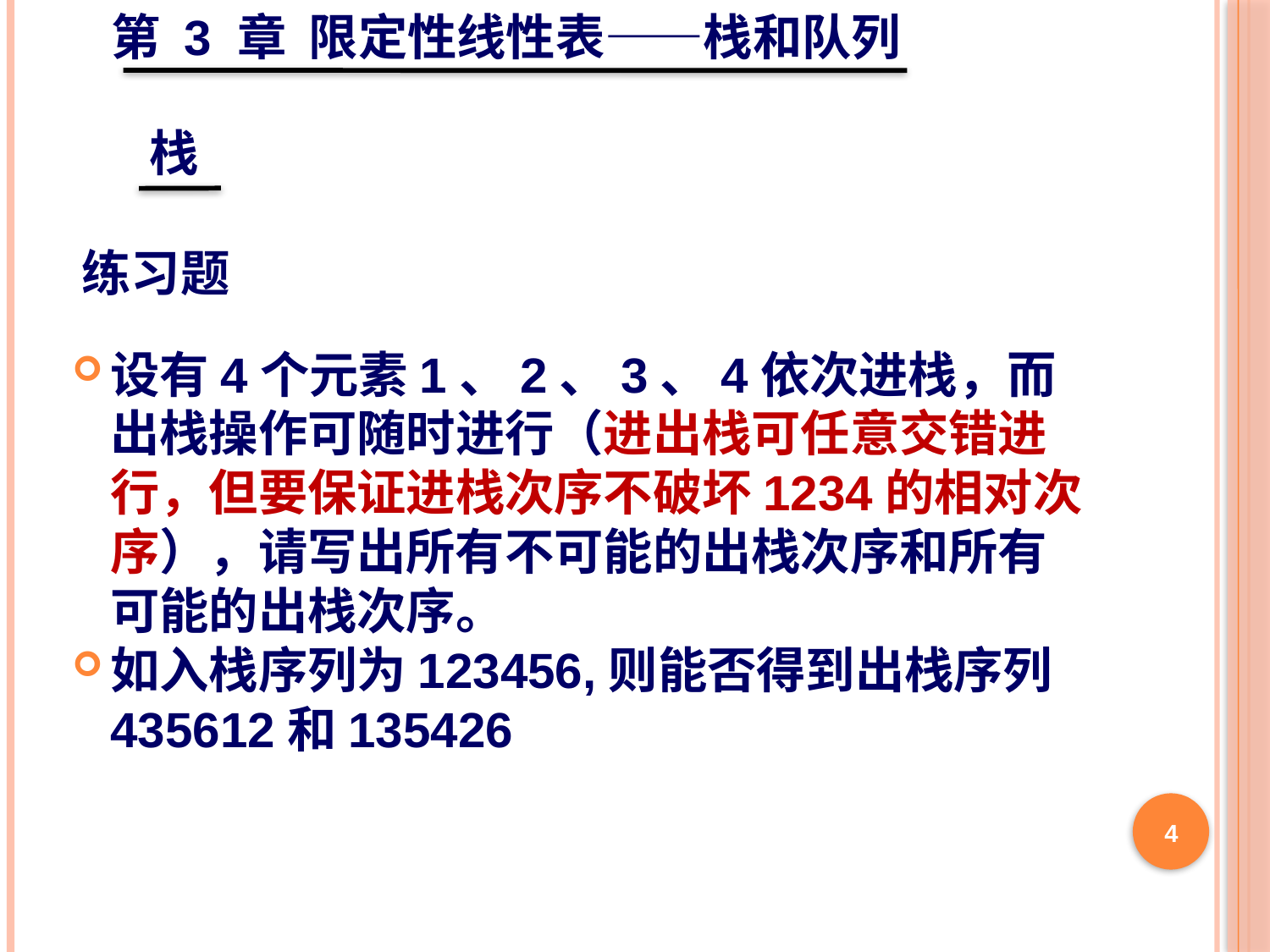

第 3 章  限定性线性表——栈和队列
栈
# 练习题
设有4个元素1、2、3、4依次进栈，而出栈操作可随时进行（进出栈可任意交错进行，但要保证进栈次序不破坏1234的相对次序），请写出所有不可能的出栈次序和所有可能的出栈次序。
如入栈序列为123456,则能否得到出栈序列435612和135426
4